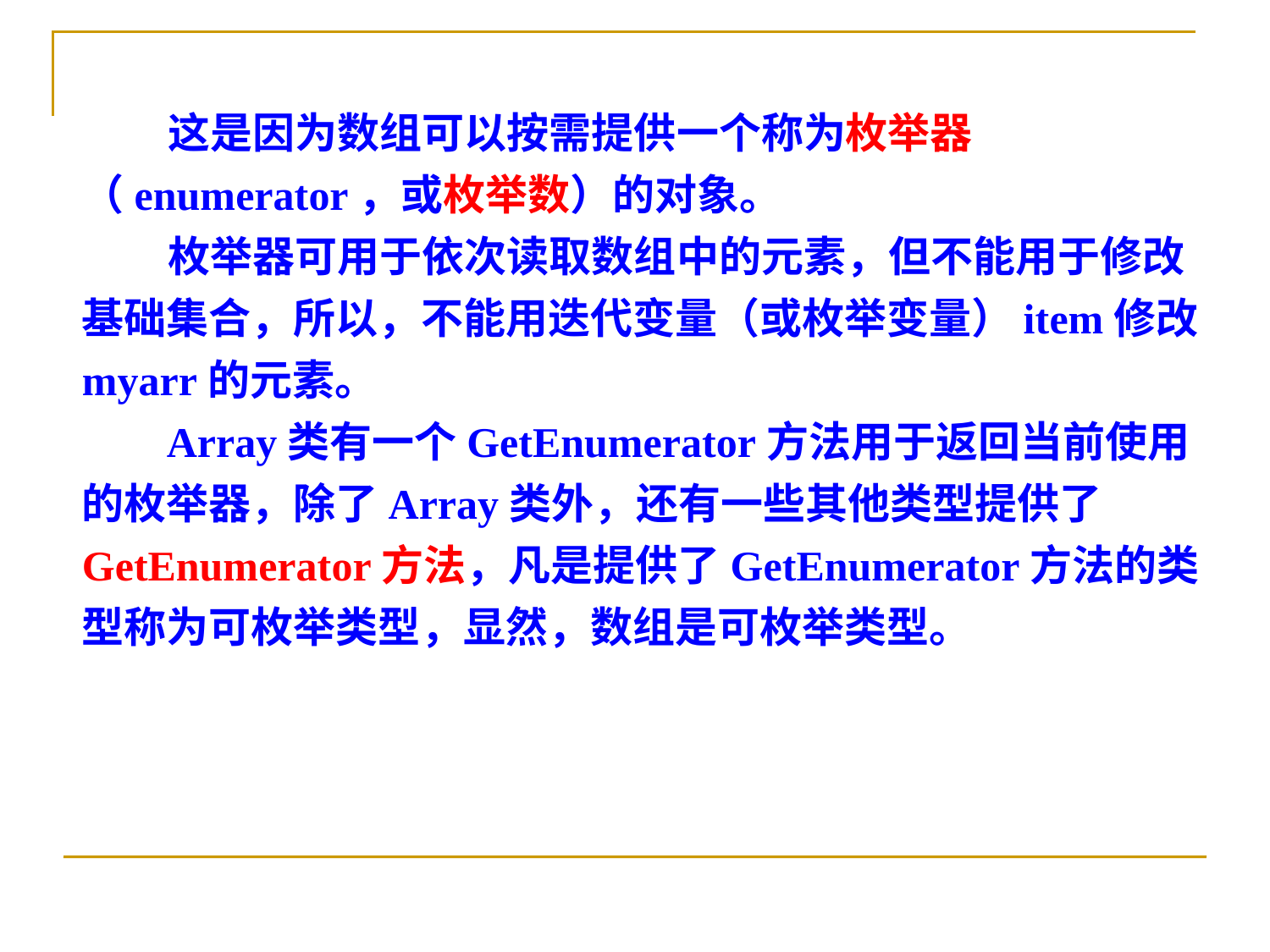

这是因为数组可以按需提供一个称为枚举器（enumerator，或枚举数）的对象。
        枚举器可用于依次读取数组中的元素，但不能用于修改基础集合，所以，不能用迭代变量（或枚举变量）item修改myarr的元素。
        Array类有一个GetEnumerator方法用于返回当前使用的枚举器，除了Array类外，还有一些其他类型提供了GetEnumerator方法，凡是提供了GetEnumerator方法的类型称为可枚举类型，显然，数组是可枚举类型。